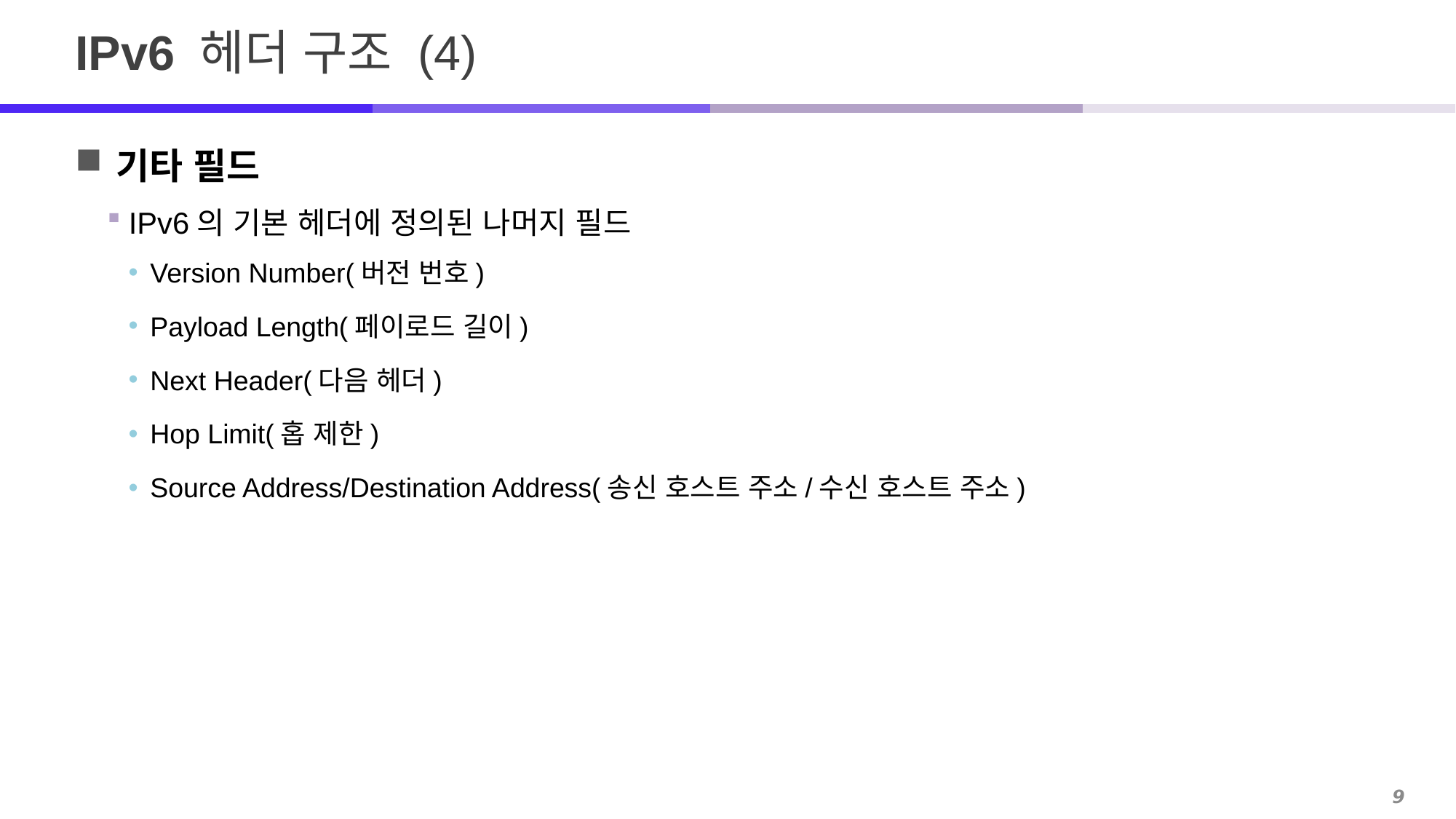

# IPv6 헤더 구조 (4)
기타 필드
IPv6의 기본 헤더에 정의된 나머지 필드
Version Number(버전 번호)
Payload Length(페이로드 길이)
Next Header(다음 헤더)
Hop Limit(홉 제한)
Source Address/Destination Address(송신 호스트 주소/수신 호스트 주소)